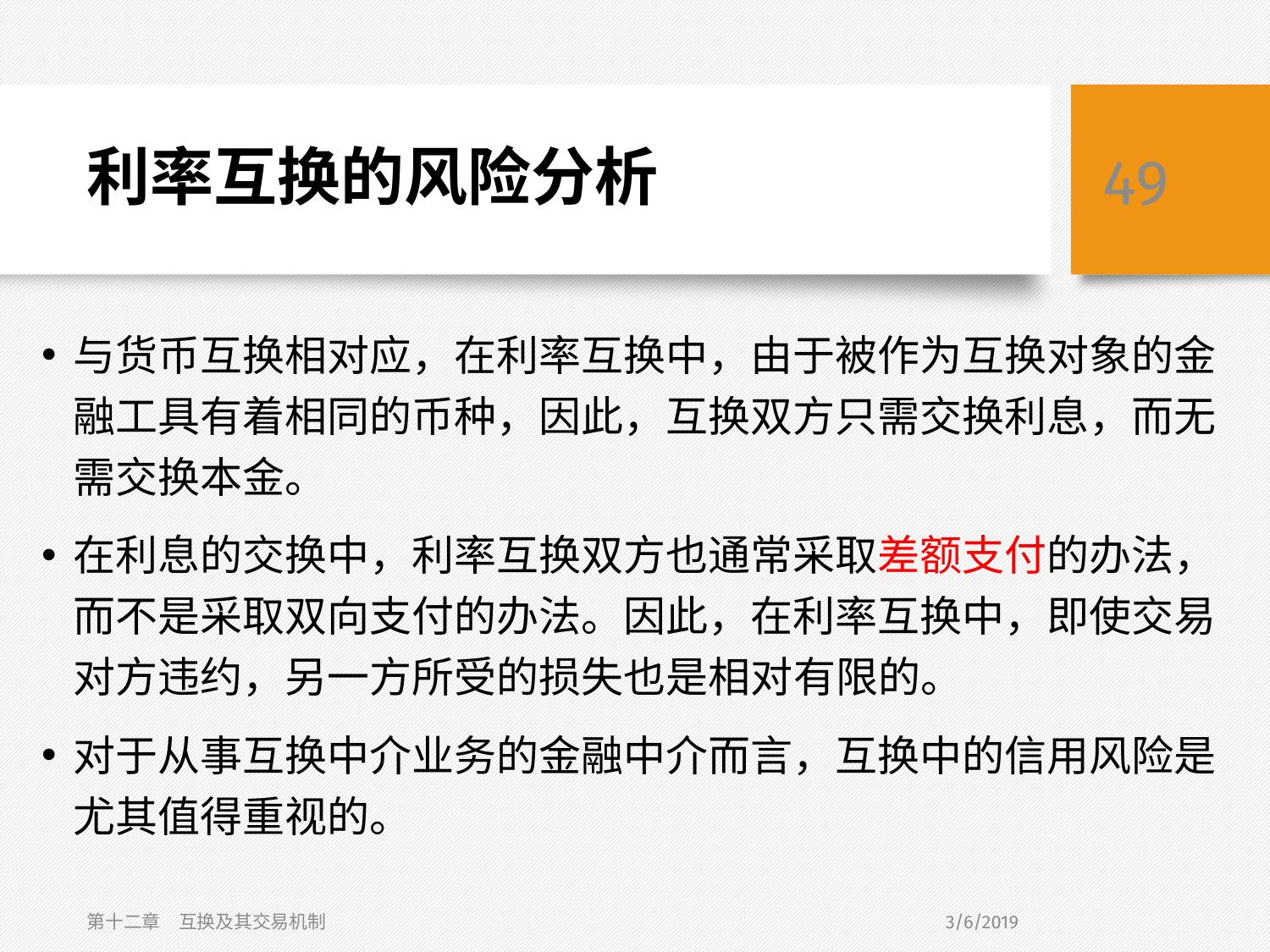

# 利率互换的风险分析
49
与货币互换相对应，在利率互换中，由于被作为互换对象的金融工具有着相同的币种，因此，互换双方只需交换利息，而无需交换本金。
在利息的交换中，利率互换双方也通常采取差额支付的办法，而不是采取双向支付的办法。因此，在利率互换中，即使交易对方违约，另一方所受的损失也是相对有限的。
对于从事互换中介业务的金融中介而言，互换中的信用风险是尤其值得重视的。
3/6/2019
第十二章　互换及其交易机制